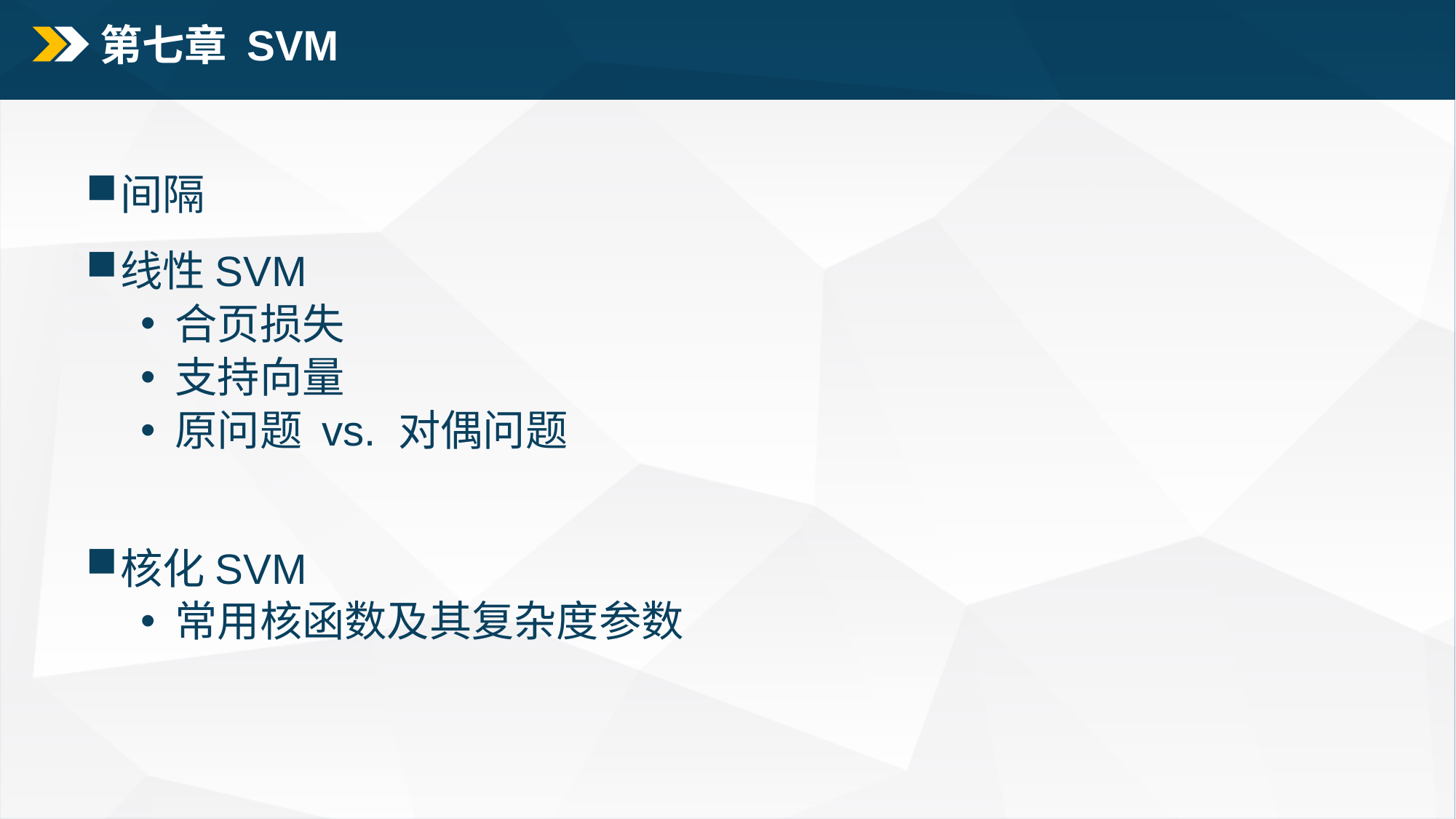

# 第七章 SVM
间隔
线性SVM
 合页损失
 支持向量
 原问题 vs. 对偶问题

核化SVM
 常用核函数及其复杂度参数